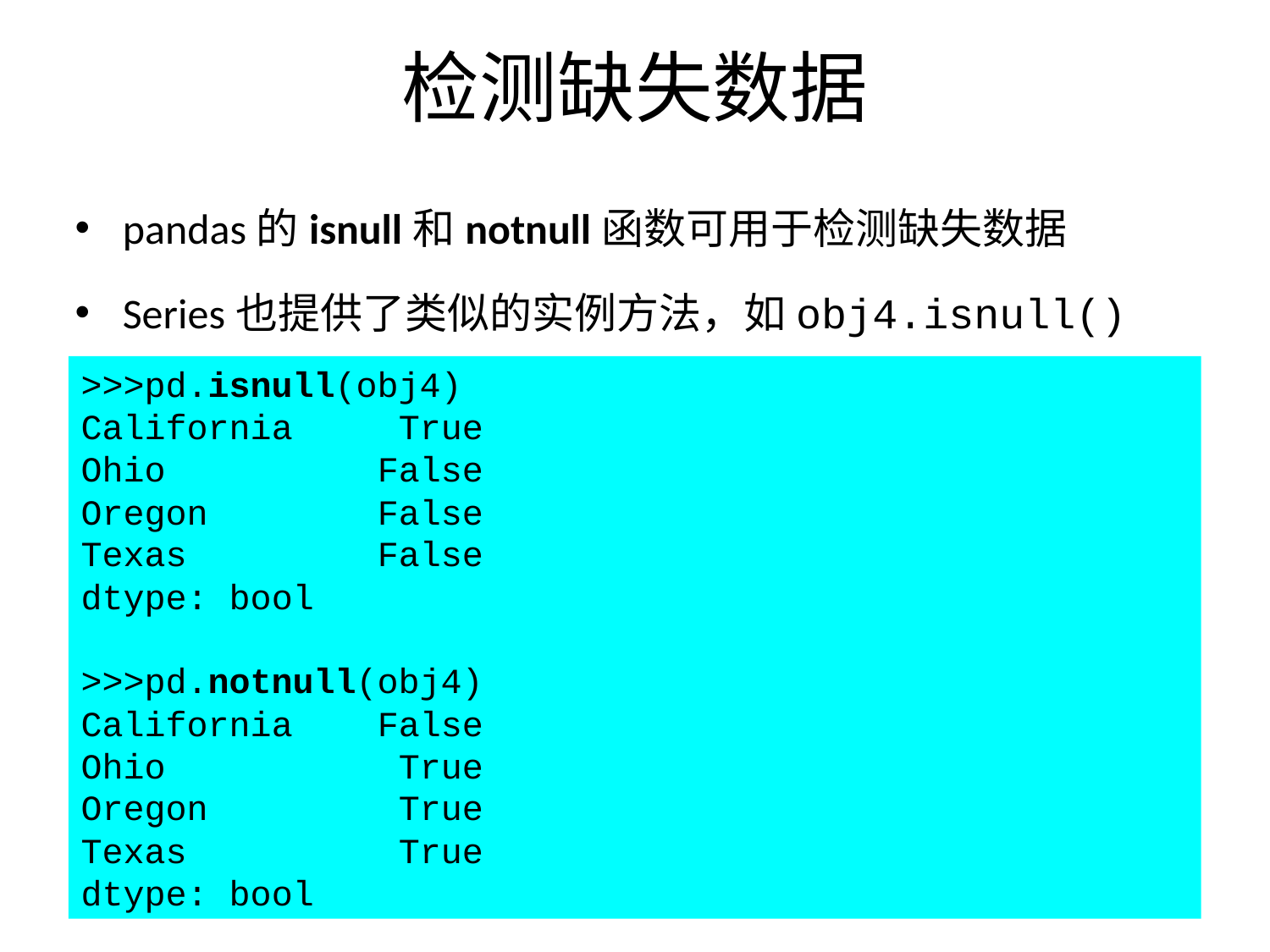

# 检测缺失数据
pandas的isnull和notnull函数可用于检测缺失数据
Series也提供了类似的实例方法，如obj4.isnull()
>>>pd.isnull(obj4)
California     True
Ohio          False
Oregon        False
Texas         False
dtype: bool

>>>pd.notnull(obj4)
California    False
Ohio           True
Oregon         True
Texas          True
dtype: bool